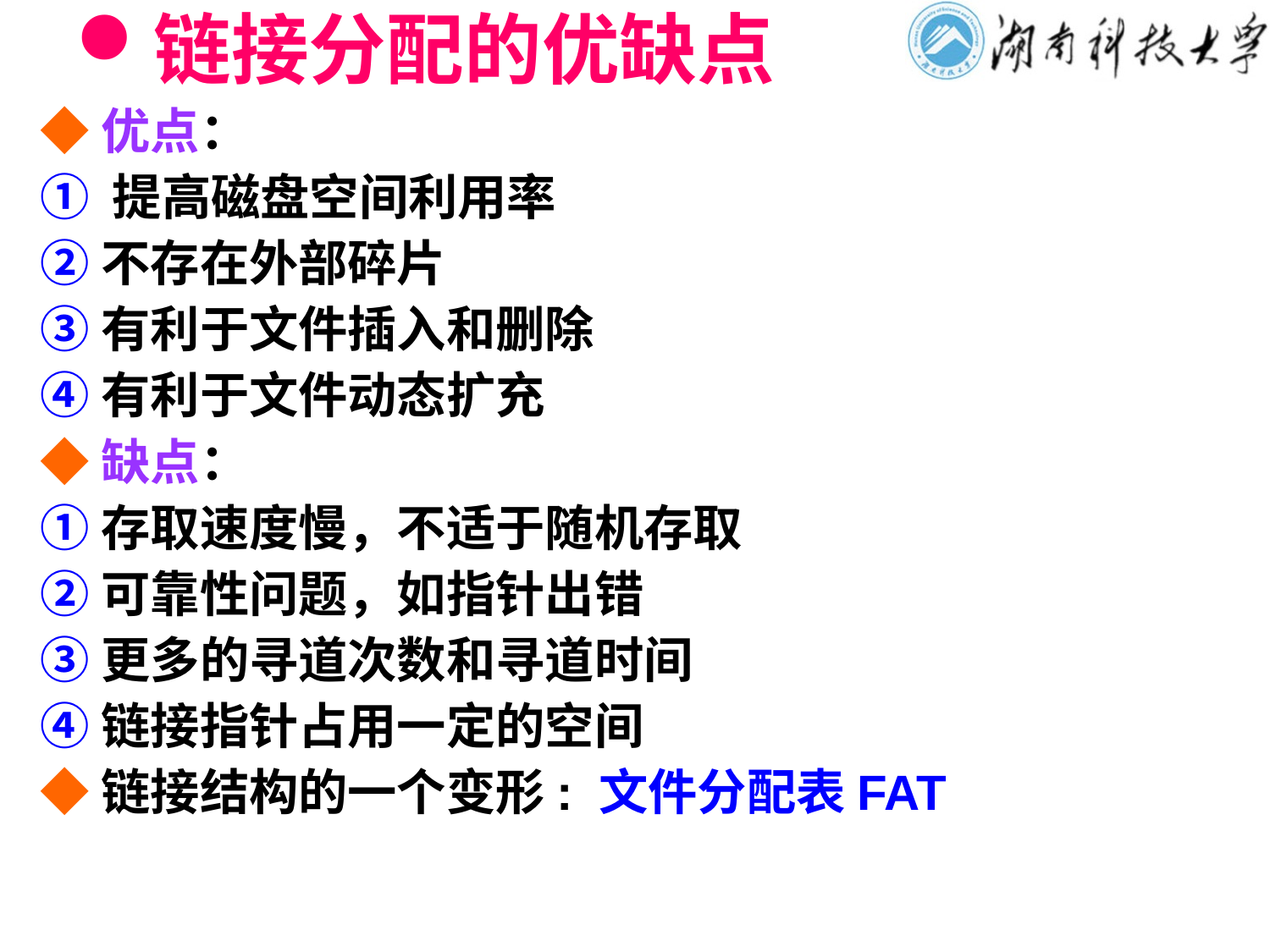

# 链接分配的优缺点
◆优点：
① 提高磁盘空间利用率
②不存在外部碎片
③有利于文件插入和删除
④有利于文件动态扩充
◆缺点：
①存取速度慢，不适于随机存取
②可靠性问题，如指针出错
③更多的寻道次数和寻道时间
④链接指针占用一定的空间
◆链接结构的一个变形: 文件分配表FAT